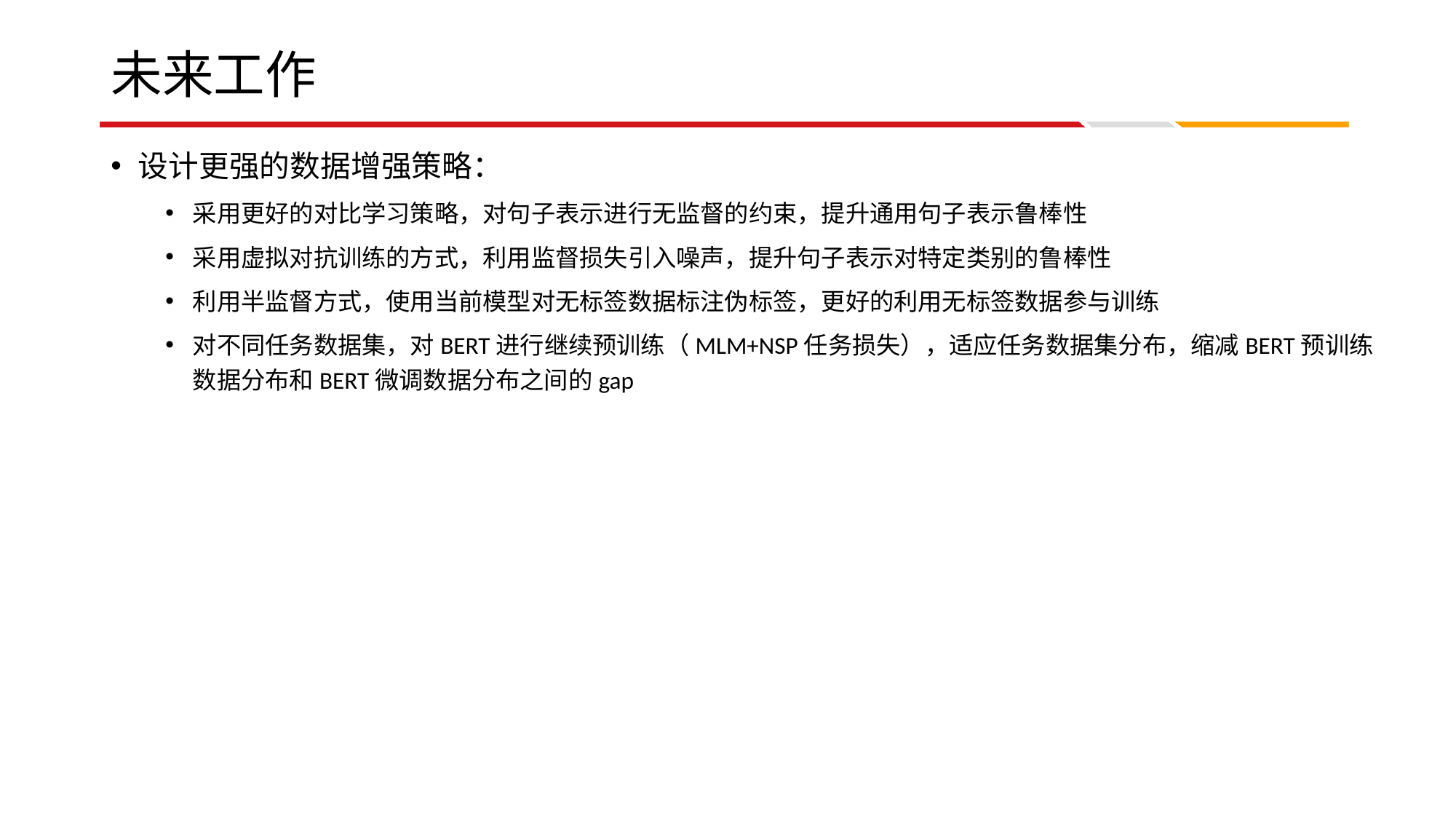

# 未来工作
设计更强的数据增强策略：
采用更好的对比学习策略，对句子表示进行无监督的约束，提升通用句子表示鲁棒性
采用虚拟对抗训练的方式，利用监督损失引入噪声，提升句子表示对特定类别的鲁棒性
利用半监督方式，使用当前模型对无标签数据标注伪标签，更好的利用无标签数据参与训练
对不同任务数据集，对BERT进行继续预训练（MLM+NSP任务损失），适应任务数据集分布，缩减BERT预训练数据分布和BERT微调数据分布之间的gap